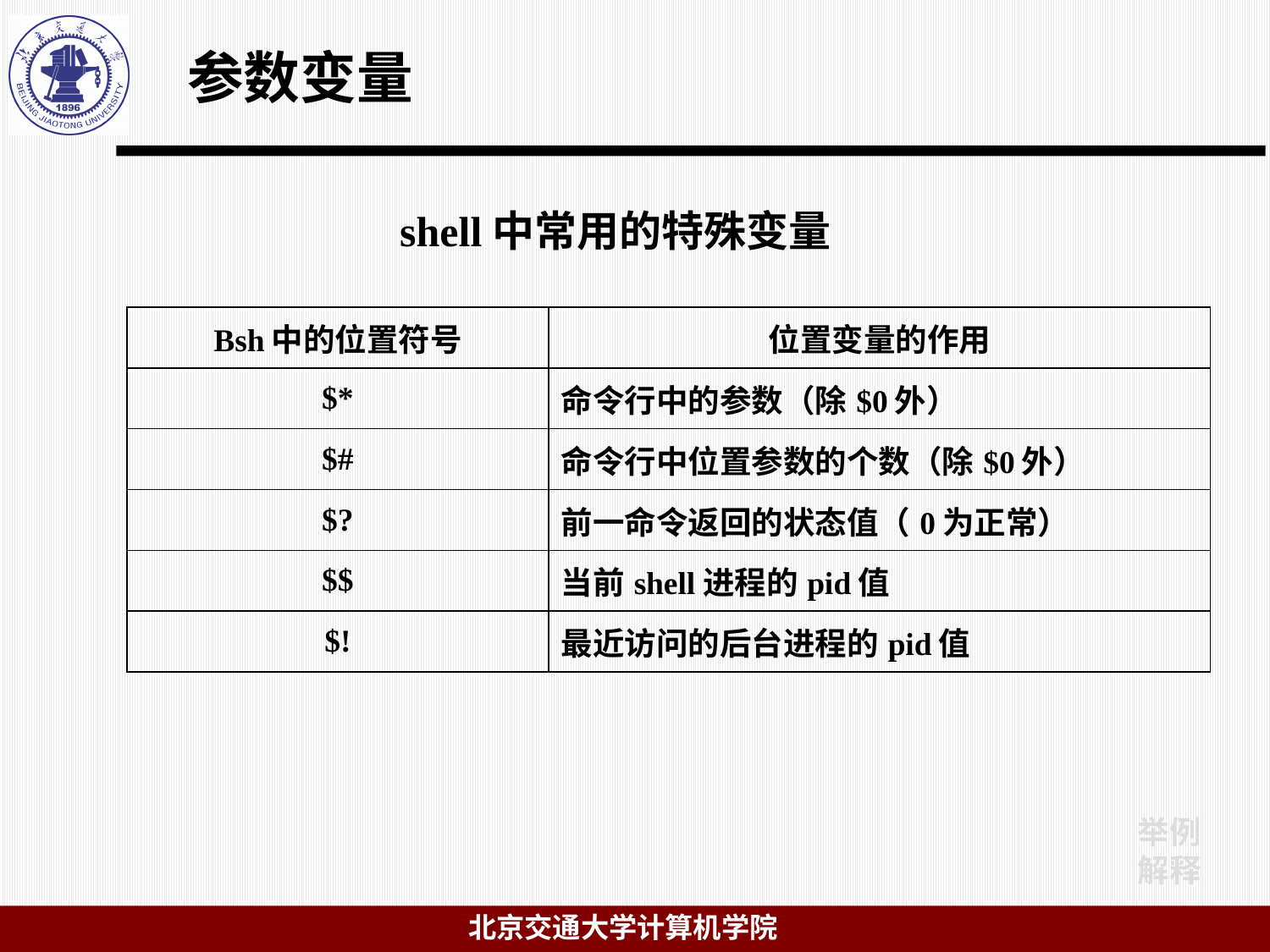

参数变量
# shell中常用的特殊变量
| Bsh中的位置符号 | 位置变量的作用 |
| --- | --- |
| $\* | 命令行中的参数（除$0外） |
| $# | 命令行中位置参数的个数（除$0外） |
| $? | 前一命令返回的状态值（0为正常） |
| $$ | 当前shell进程的pid值 |
| $! | 最近访问的后台进程的pid值 |
举例解释